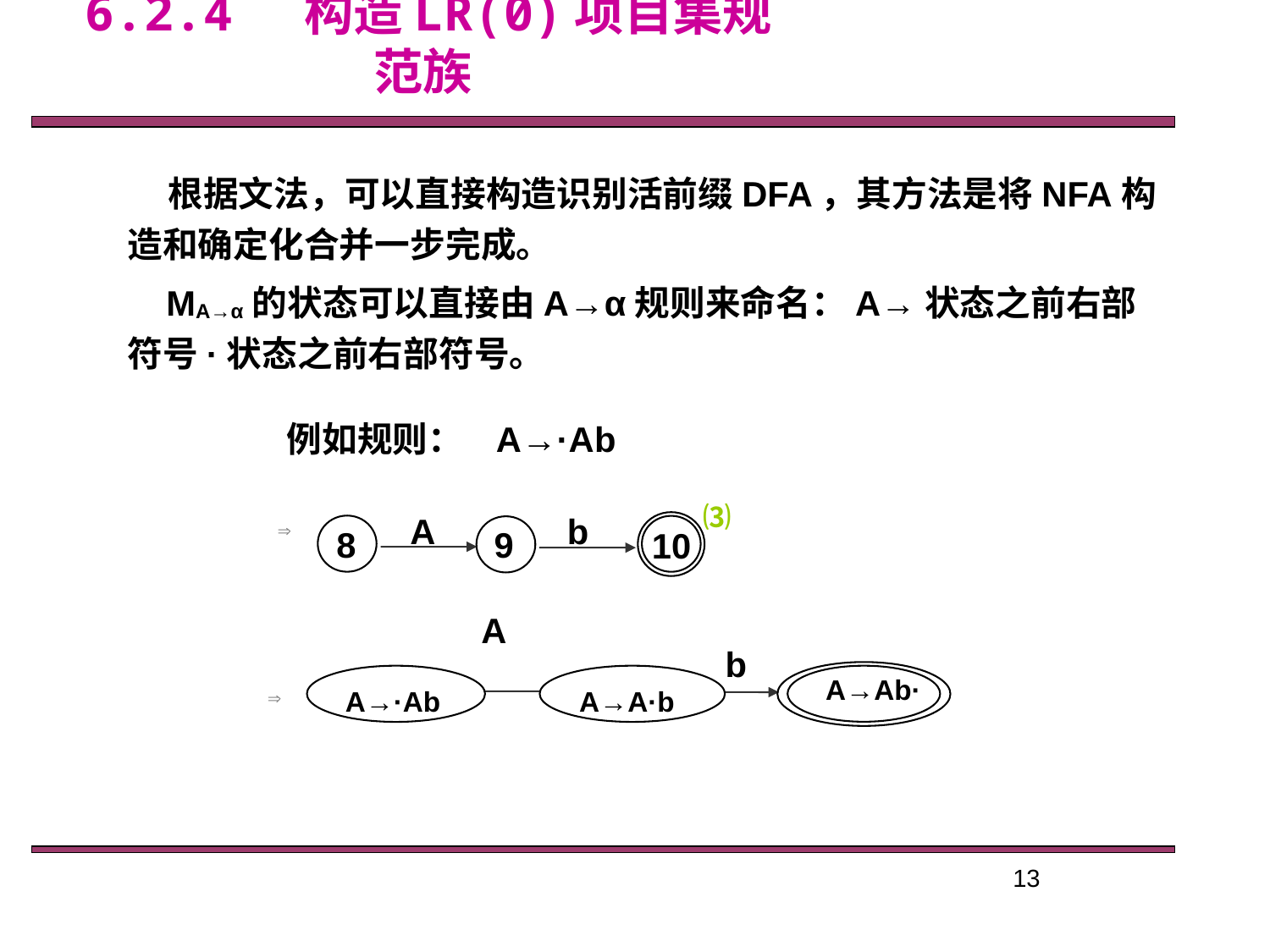

6.2.4  构造LR(0)项目集规范族
    根据文法，可以直接构造识别活前缀DFA，其方法是将NFA构造和确定化合并一步完成。
    MA→α的状态可以直接由A→α规则来命名：A→状态之前右部符号·状态之前右部符号。
       例如规则：   A→·Ab
⑶
A
b

⇒

8

9
10

A
b

A→Ab·

A→·Ab
A→A·b
⇒

13